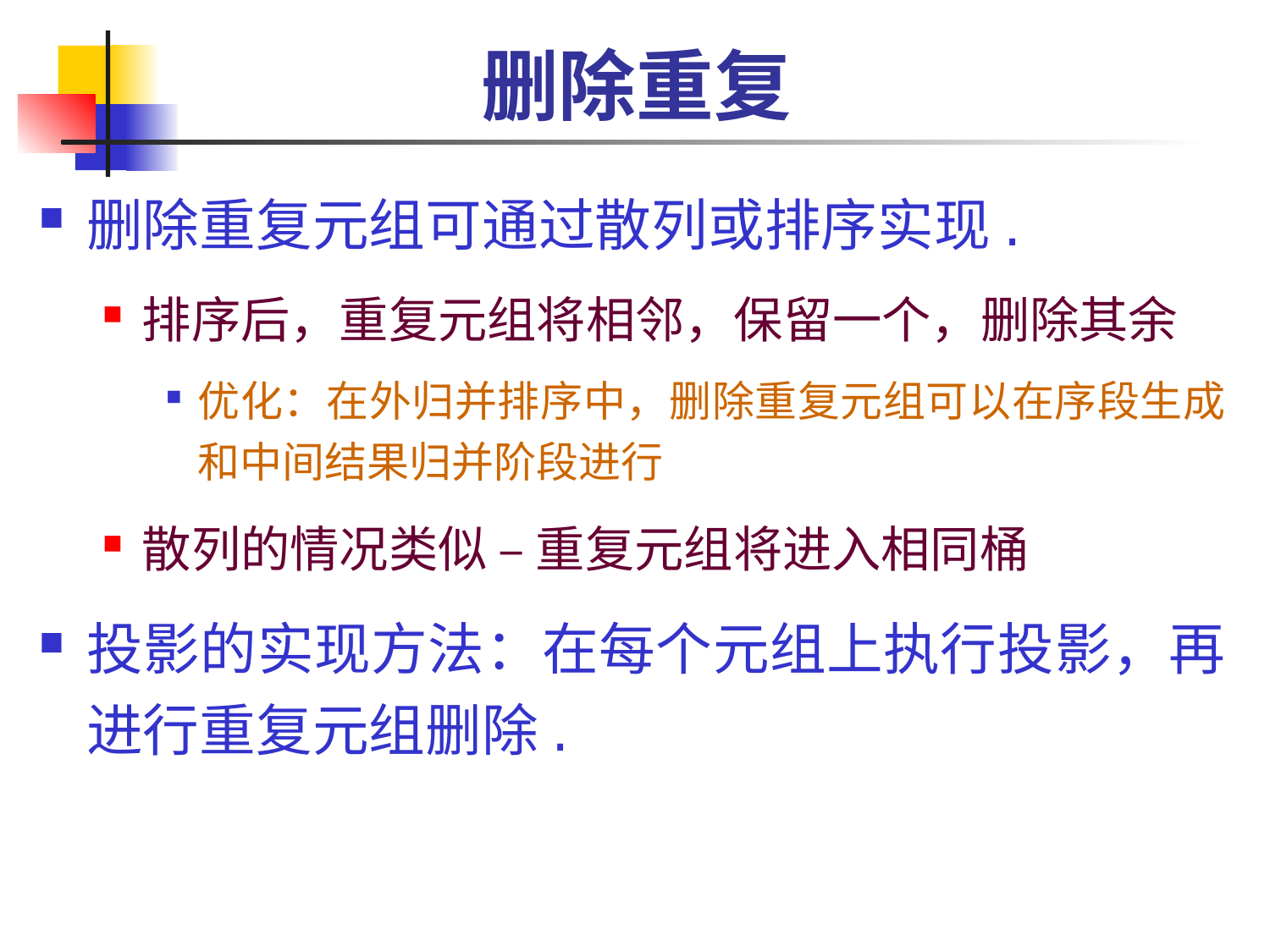

# 删除重复
删除重复元组可通过散列或排序实现.
排序后，重复元组将相邻，保留一个，删除其余
优化：在外归并排序中，删除重复元组可以在序段生成和中间结果归并阶段进行
散列的情况类似 – 重复元组将进入相同桶
投影的实现方法：在每个元组上执行投影，再进行重复元组删除.